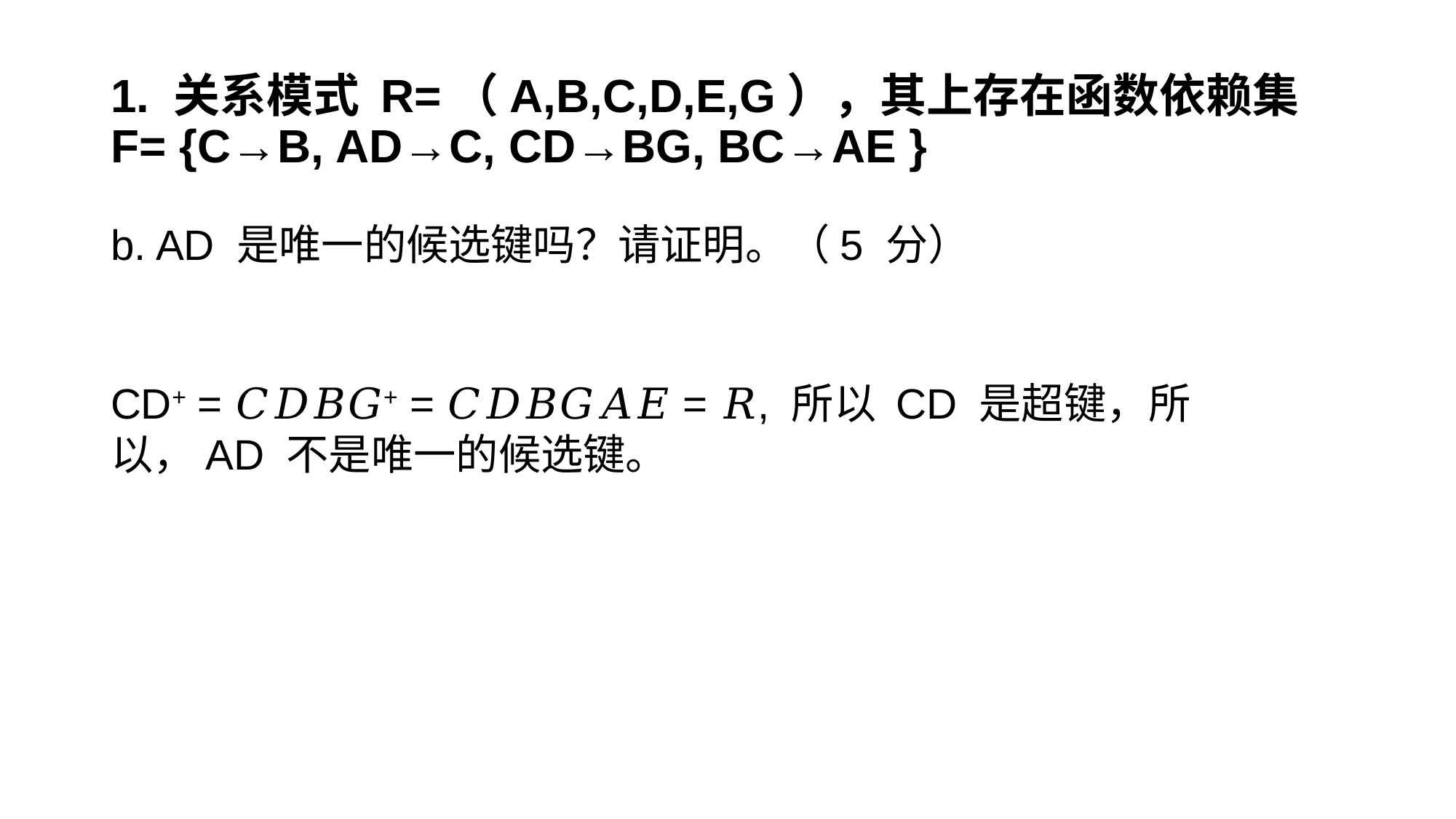

# 1. 关系模式 R=（A,B,C,D,E,G），其上存在函数依赖集 F= {C→B, AD→C, CD→BG, BC→AE }
b. AD 是唯一的候选键吗？请证明。（5 分）
CD+ = 𝐶𝐷𝐵𝐺+ = 𝐶𝐷𝐵𝐺𝐴𝐸 = 𝑅, 所以 CD 是超键，所以，AD 不是唯一的候选键。